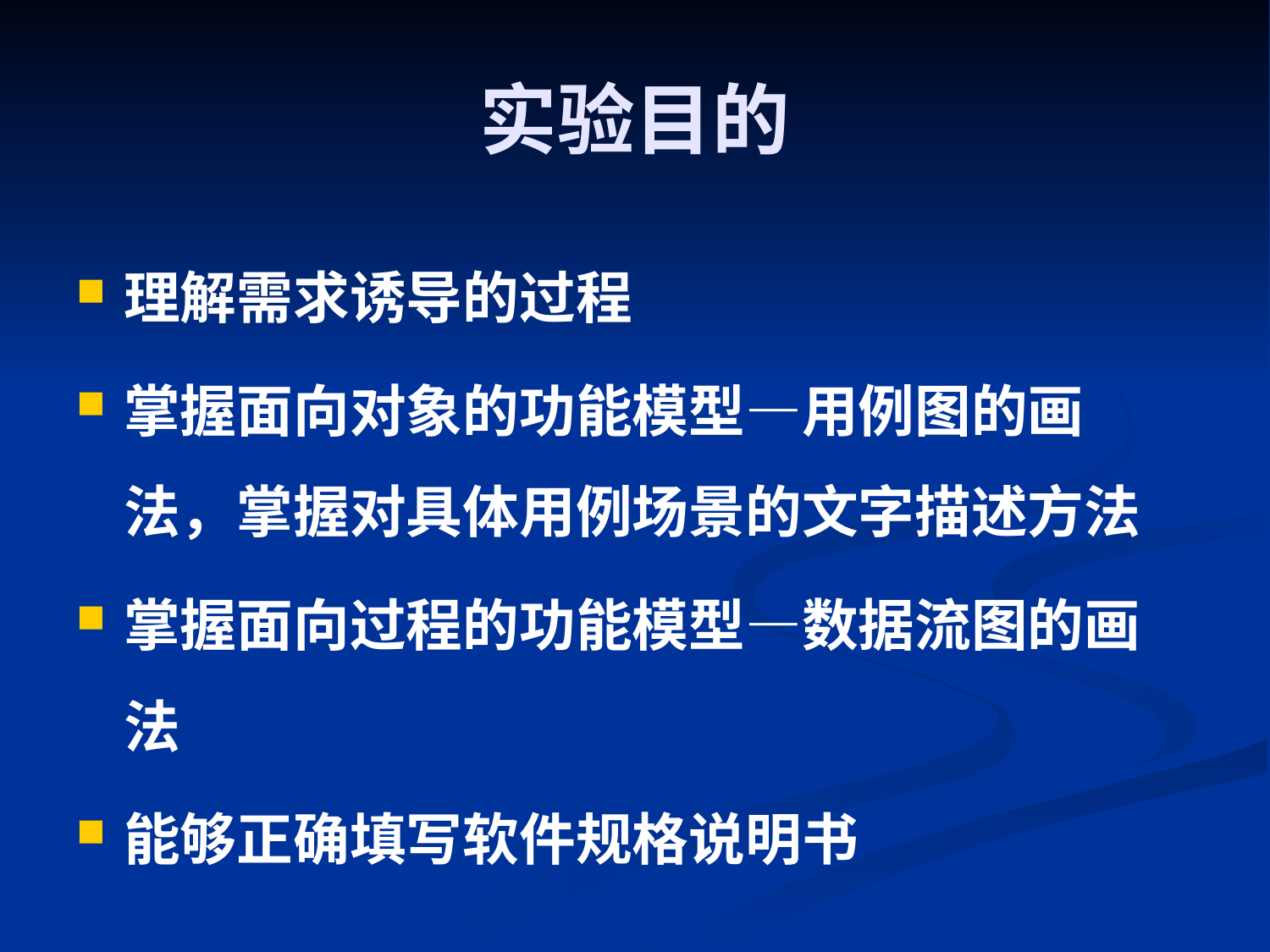

# 实验目的
理解需求诱导的过程
掌握面向对象的功能模型—用例图的画法，掌握对具体用例场景的文字描述方法
掌握面向过程的功能模型—数据流图的画法
能够正确填写软件规格说明书